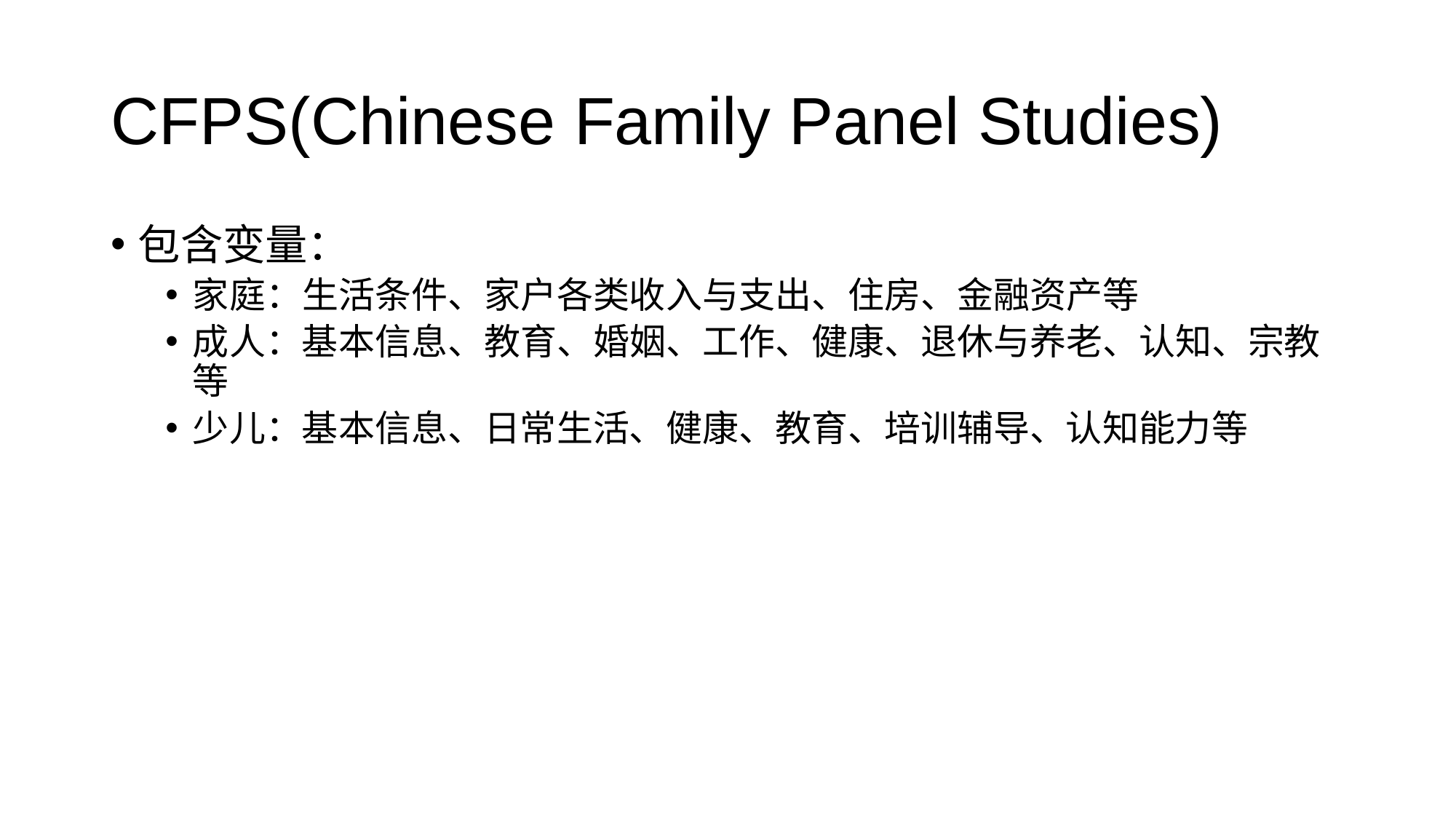

# CFPS(Chinese Family Panel Studies)
包含变量：
家庭：生活条件、家户各类收入与支出、住房、金融资产等
成人：基本信息、教育、婚姻、工作、健康、退休与养老、认知、宗教等
少儿：基本信息、日常生活、健康、教育、培训辅导、认知能力等